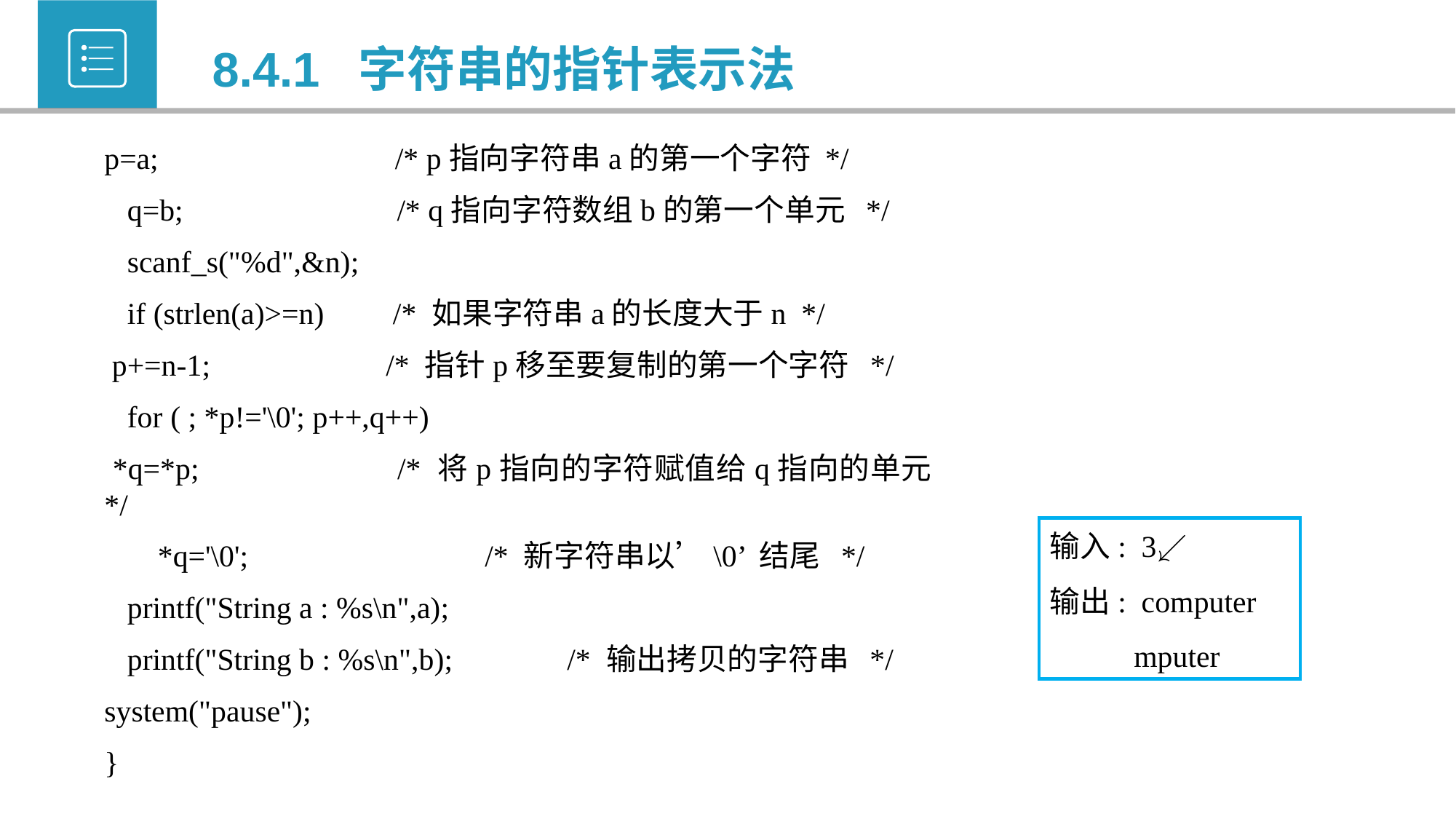

8.4.1  字符串的指针表示法
p=a;                               /* p指向字符串a的第一个字符 */
   q=b;                            /* q指向字符数组b的第一个单元  */
   scanf_s("%d",&n);
   if (strlen(a)>=n)         /* 如果字符串a的长度大于n  */
 p+=n-1;                       /* 指针p移至要复制的第一个字符  */
   for ( ; *p!='\0'; p++,q++)
 *q=*p;                        /* 将p指向的字符赋值给q指向的单元  */
       *q='\0';                               /* 新字符串以’\0’ 结尾  */
   printf("String a : %s\n",a);
   printf("String b : %s\n",b);               /* 输出拷贝的字符串  */
system("pause");
}
输入:  3↙
输出:  computer
           mputer